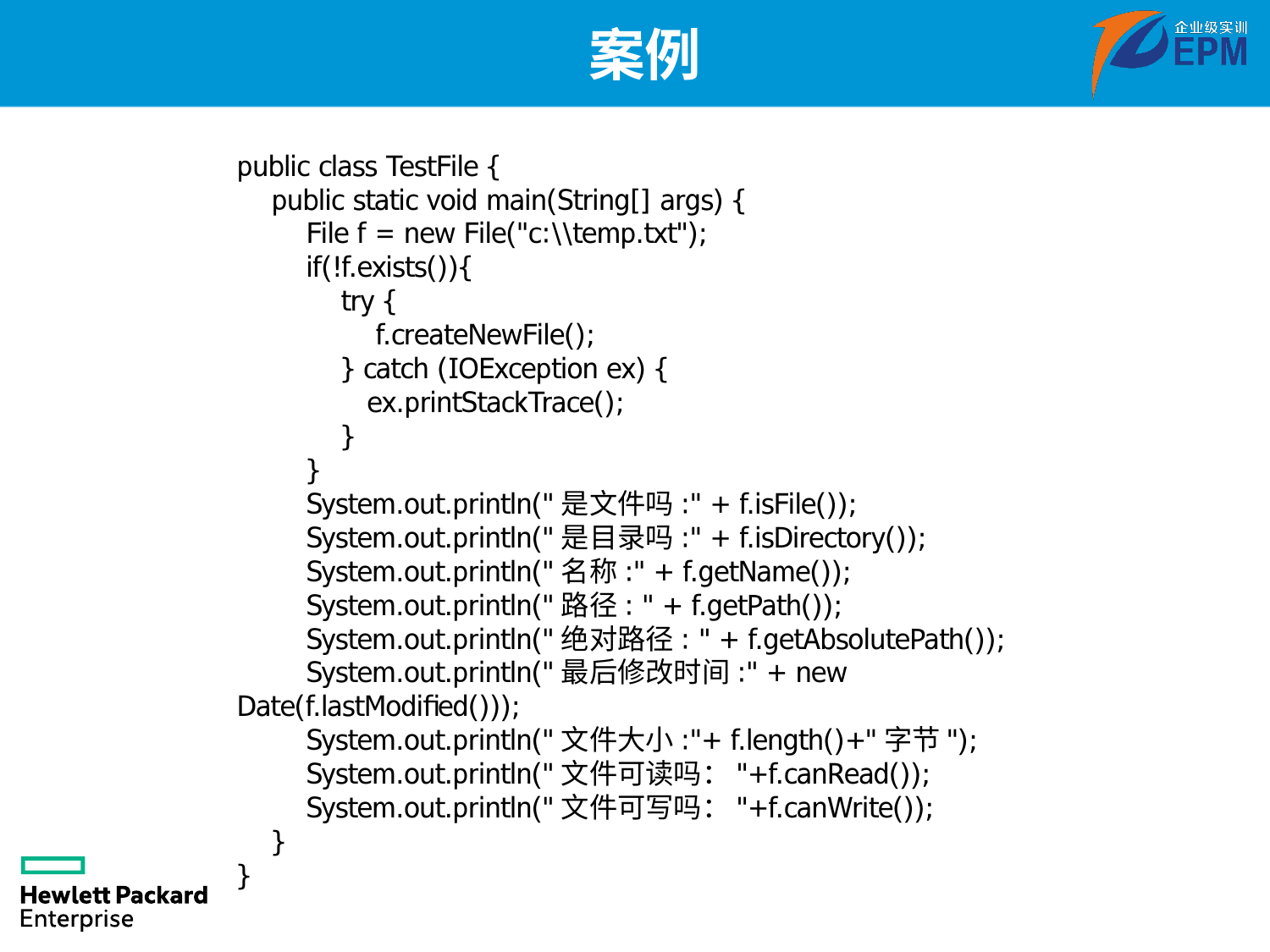

# 案例
public class TestFile {
    public static void main(String[] args) {
        File f = new File("c:\\temp.txt");
        if(!f.exists()){
            try {
                f.createNewFile();
            } catch (IOException ex) {
               ex.printStackTrace();
            }
        }
        System.out.println("是文件吗:" + f.isFile());
        System.out.println("是目录吗:" + f.isDirectory());
        System.out.println("名称:" + f.getName());
        System.out.println("路径: " + f.getPath());
        System.out.println("绝对路径: " + f.getAbsolutePath());
        System.out.println("最后修改时间:" + new Date(f.lastModified()));
        System.out.println("文件大小:"+ f.length()+"字节");
        System.out.println("文件可读吗："+f.canRead());
        System.out.println("文件可写吗："+f.canWrite());
    }
}